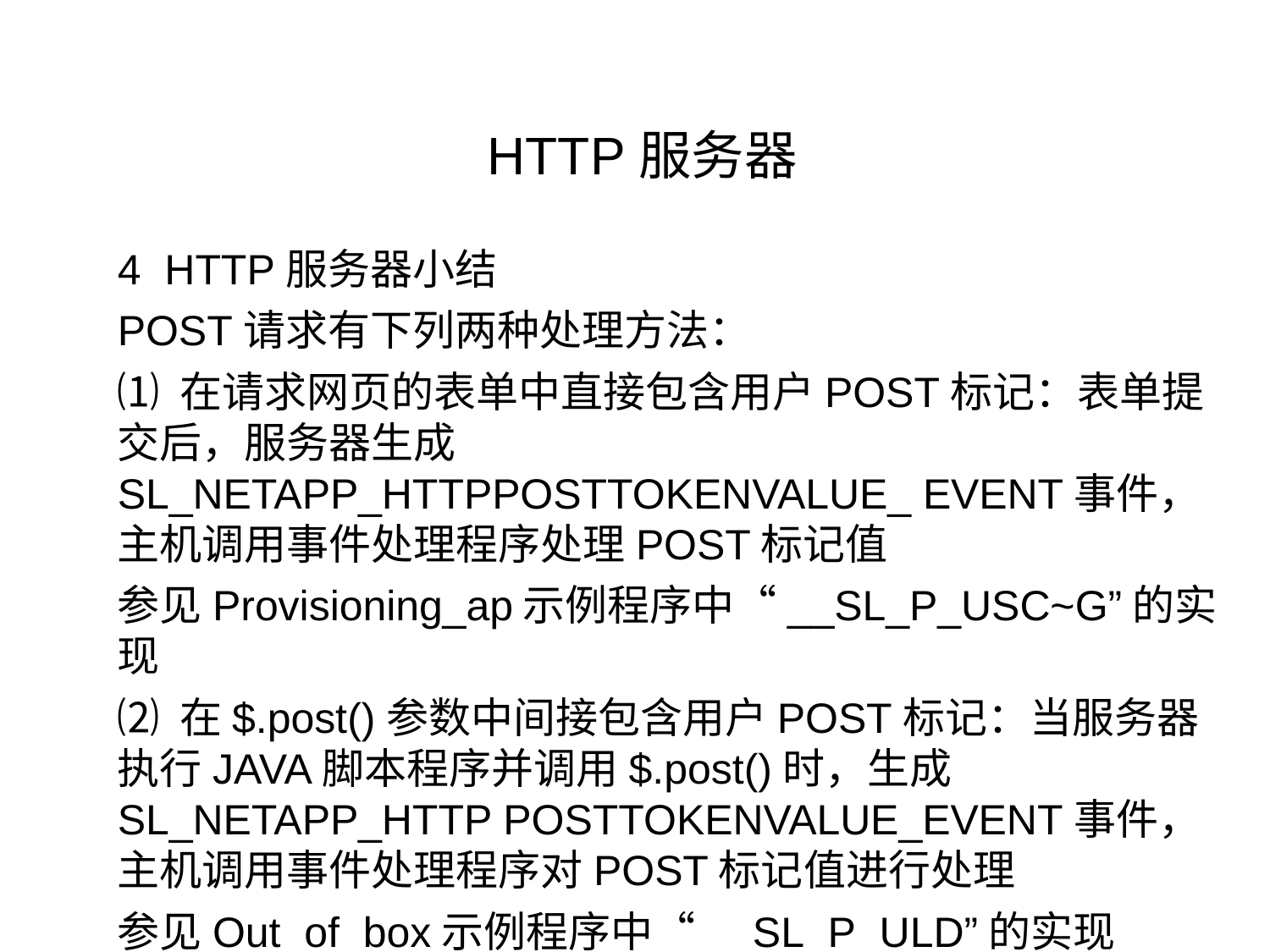

HTTP服务器
4  HTTP服务器小结
POST请求有下列两种处理方法：
⑴ 在请求网页的表单中直接包含用户POST标记：表单提交后，服务器生成SL_NETAPP_HTTPPOSTTOKENVALUE_ EVENT事件，主机调用事件处理程序处理POST标记值
参见Provisioning_ap示例程序中“__SL_P_USC~G”的实现
⑵ 在$.post()参数中间接包含用户POST标记：当服务器执行JAVA脚本程序并调用$.post()时，生成SL_NETAPP_HTTP POSTTOKENVALUE_EVENT事件，主机调用事件处理程序对POST标记值进行处理
参见Out_of_box示例程序中“__SL_P_ULD”的实现